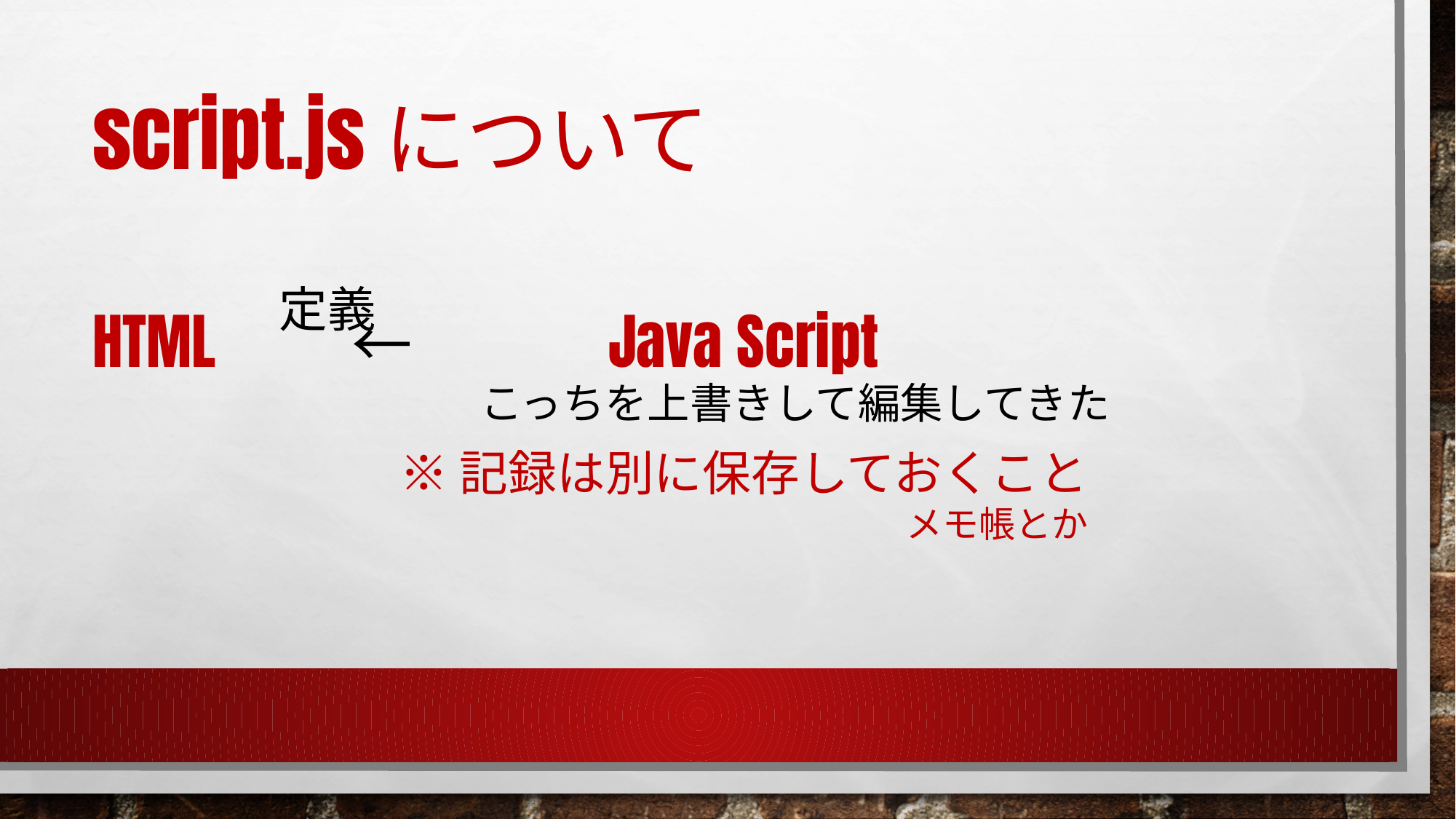

script.jsについて
定義
HTML　　←　　　Java Script
こっちを上書きして編集してきた
※記録は別に保存しておくこと
メモ帳とか